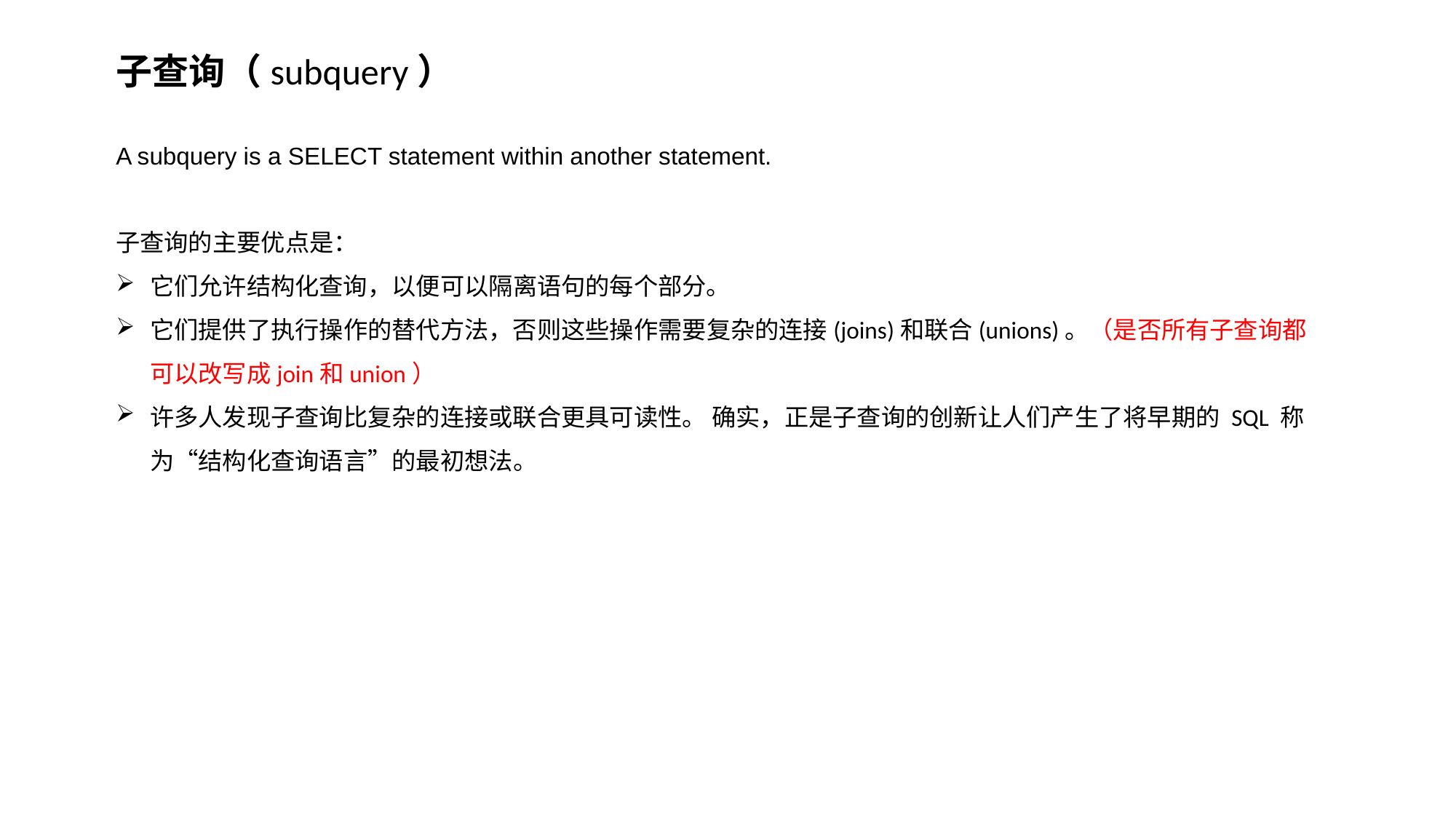

# 子查询（subquery）
A subquery is a SELECT statement within another statement.

子查询的主要优点是：
它们允许结构化查询，以便可以隔离语句的每个部分。
它们提供了执行操作的替代方法，否则这些操作需要复杂的连接(joins)和联合(unions)。（是否所有子查询都可以改写成join和union）
许多人发现子查询比复杂的连接或联合更具可读性。 确实，正是子查询的创新让人们产生了将早期的 SQL 称为“结构化查询语言”的最初想法。